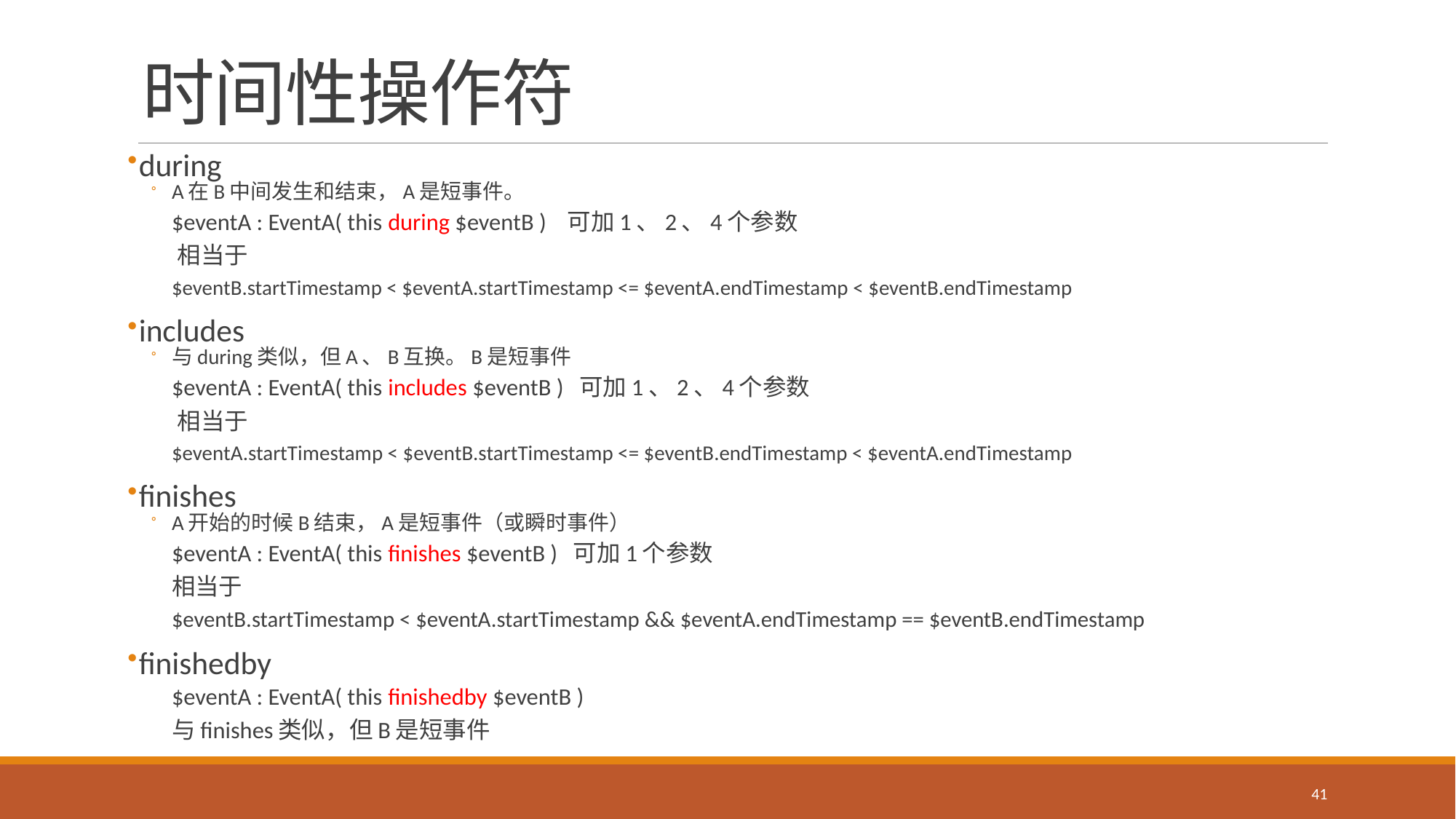

# 时间性操作符
during
A在B中间发生和结束，A是短事件。
	$eventA : EventA( this during $eventB )   可加1、2、4个参数
    相当于
$eventB.startTimestamp < $eventA.startTimestamp <= $eventA.endTimestamp < $eventB.endTimestamp
includes
与during类似，但A、B互换。B是短事件
	$eventA : EventA( this includes $eventB )  可加1、2、4个参数
    相当于
$eventA.startTimestamp < $eventB.startTimestamp <= $eventB.endTimestamp < $eventA.endTimestamp
finishes
A开始的时候B结束，A是短事件（或瞬时事件）
	$eventA : EventA( this finishes $eventB )  可加1个参数
	相当于
$eventB.startTimestamp < $eventA.startTimestamp && $eventA.endTimestamp == $eventB.endTimestamp
finishedby
	$eventA : EventA( this finishedby $eventB )
	与finishes类似，但B是短事件
41